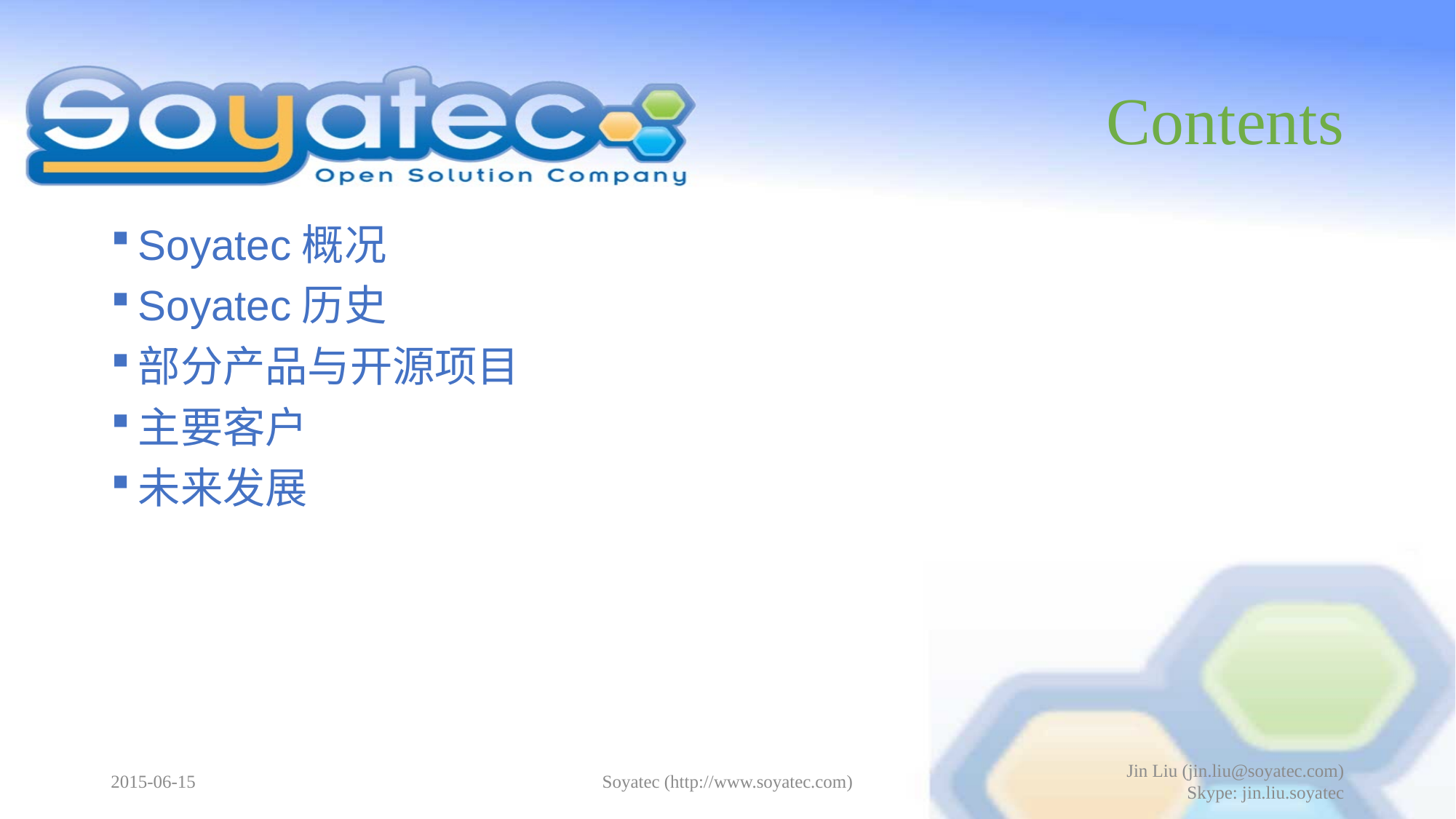

# Contents
Soyatec概况
Soyatec历史
部分产品与开源项目
主要客户
未来发展

2015-06-15
Soyatec (http://www.soyatec.com)
Jin Liu (jin.liu@soyatec.com)
Skype: jin.liu.soyatec